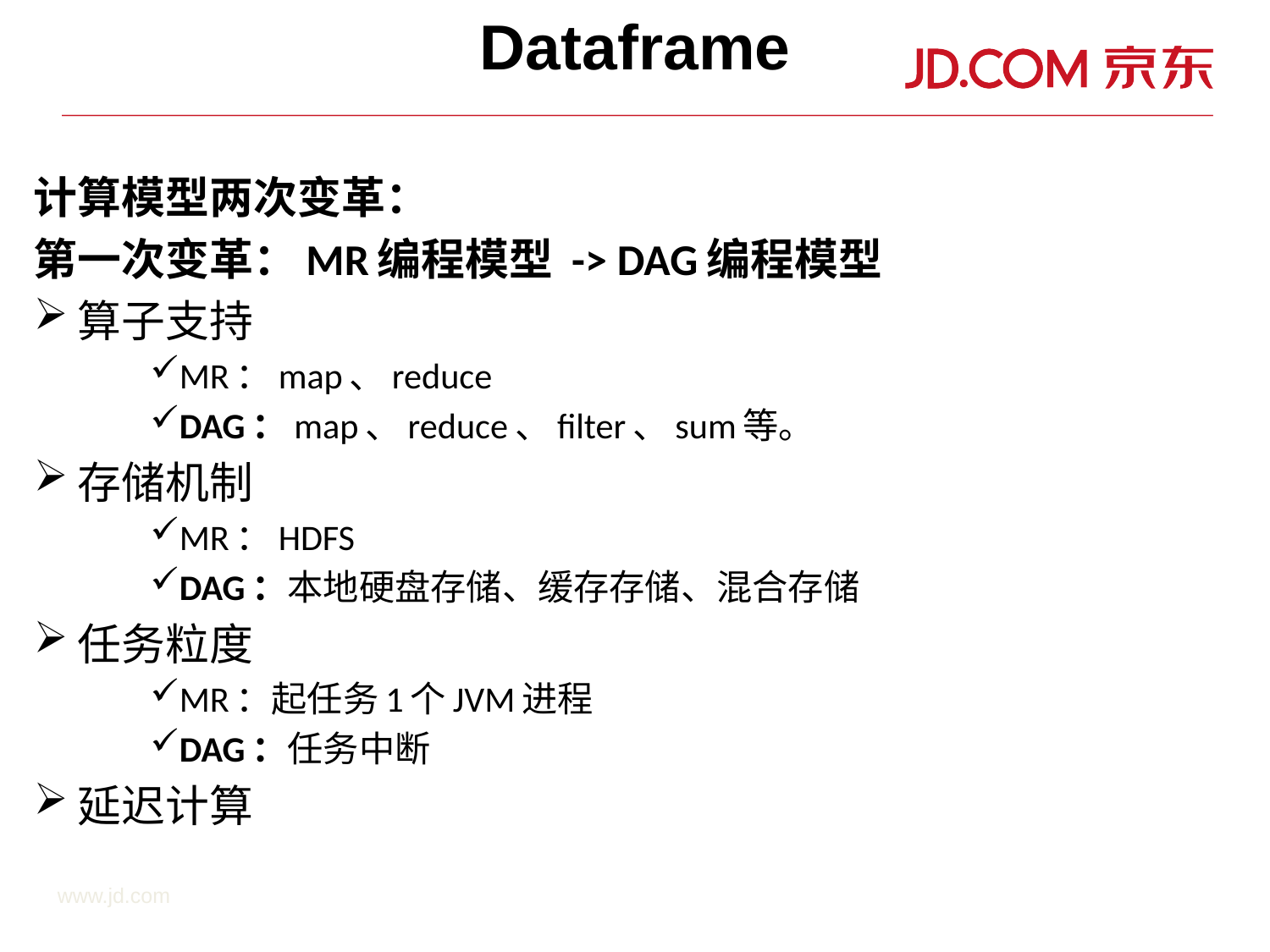

Dataframe
计算模型两次变革：
第一次变革：MR编程模型 -> DAG编程模型
算子支持
MR：map、reduce
DAG：map、reduce、filter、sum等。
存储机制
MR：HDFS
DAG：本地硬盘存储、缓存存储、混合存储
任务粒度
MR：起任务1个JVM进程
DAG：任务中断
延迟计算